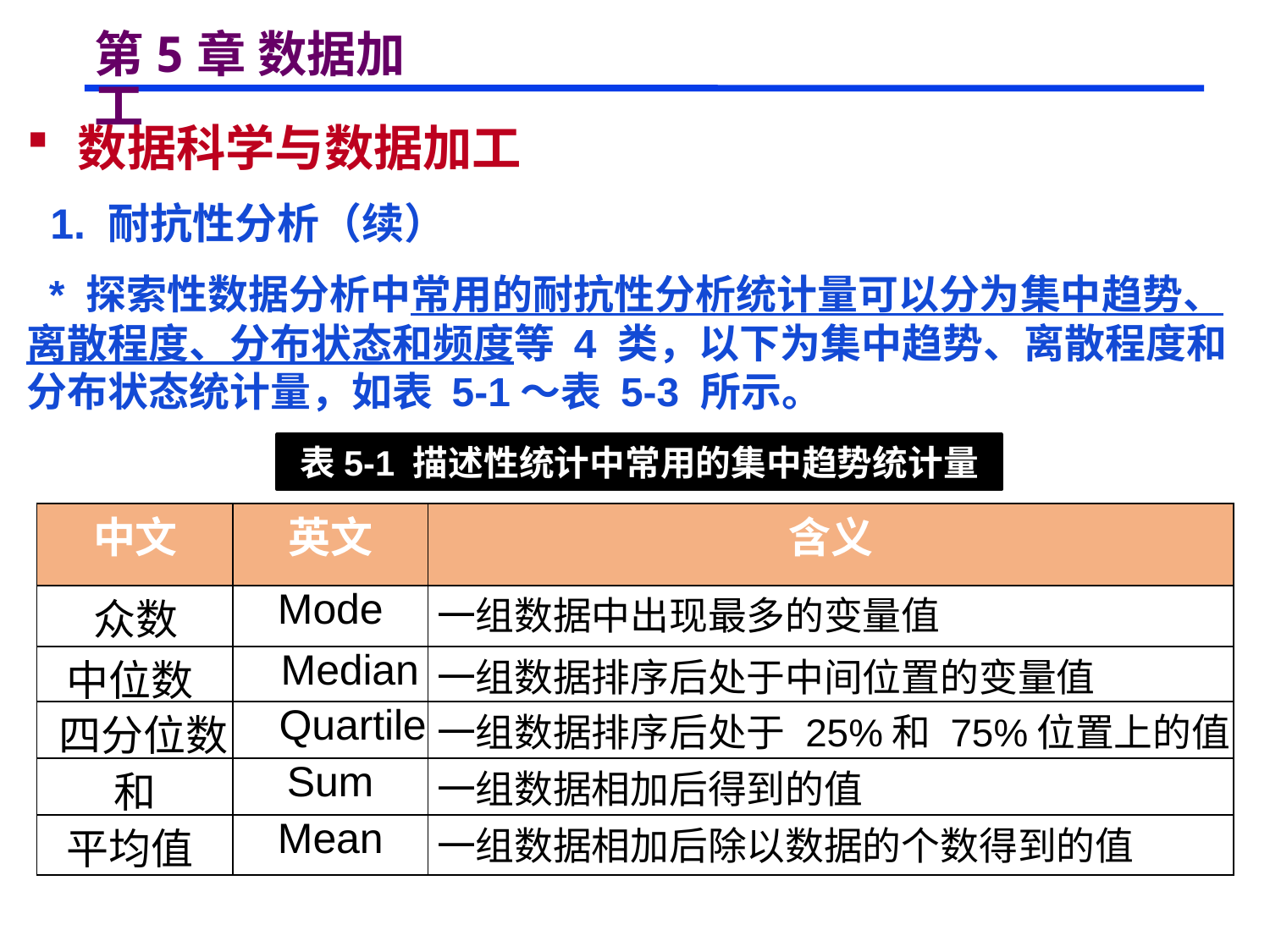

# 第5章 数据加工
 数据科学与数据加工
  1. 耐抗性分析（续）
  * 探索性数据分析中常用的耐抗性分析统计量可以分为集中趋势、离散程度、分布状态和频度等 4 类，以下为集中趋势、离散程度和分布状态统计量，如表 5-1～表 5-3 所示。
表5-1 描述性统计中常用的集中趋势统计量
| 中文 | 英文 | 含义 |
| --- | --- | --- |
| 众数 | Mode | 一组数据中出现最多的变量值 |
| 中位数 | Median | 一组数据排序后处于中间位置的变量值 |
| 四分位数 | Quartile | 一组数据排序后处于 25%和 75%位置上的值 |
| 和 | Sum | 一组数据相加后得到的值 |
| 平均值 | Mean | 一组数据相加后除以数据的个数得到的值 |